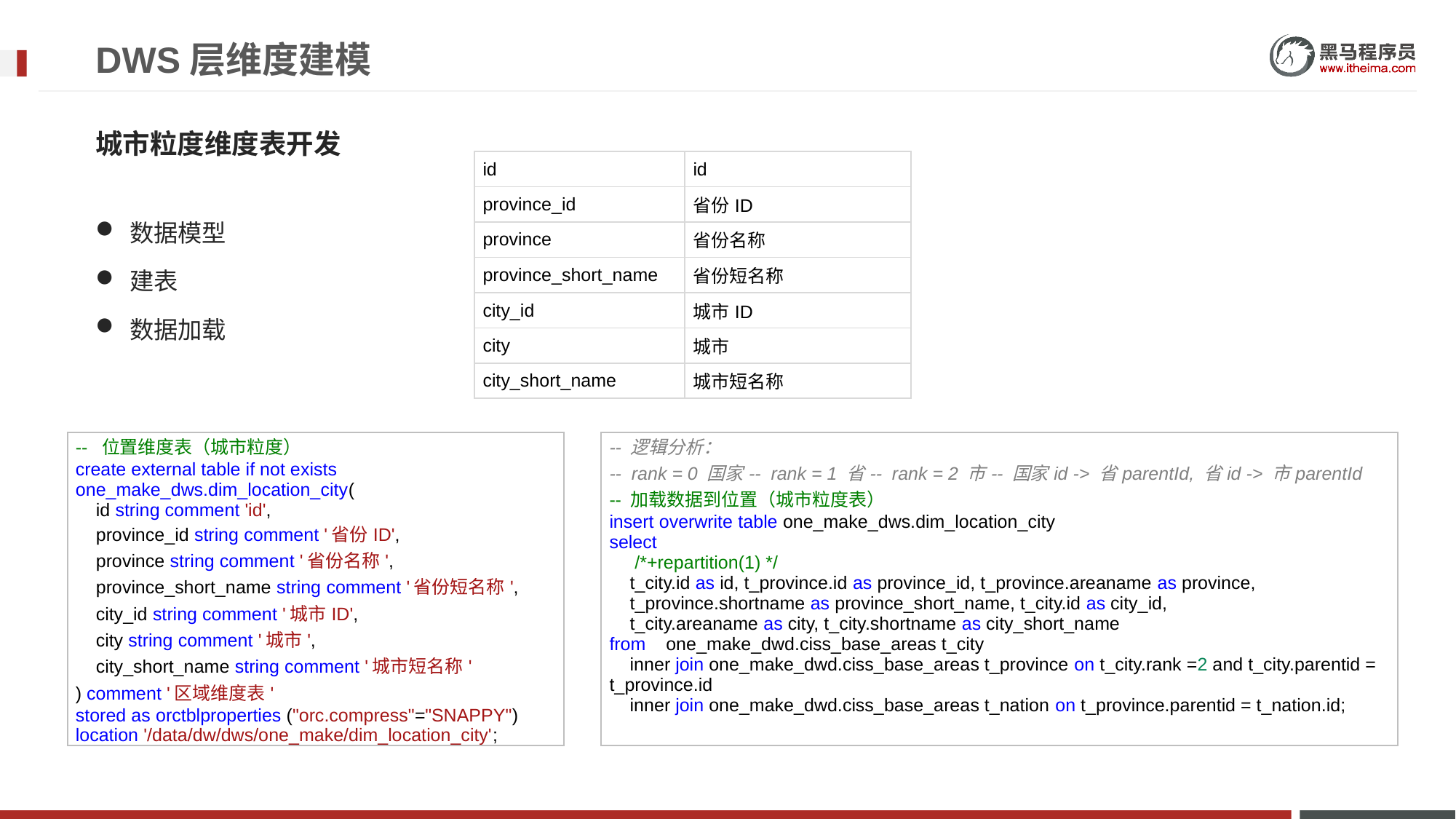

# DWS层维度建模
城市粒度维度表开发
| id | id |
| --- | --- |
| province\_id | 省份ID |
| province | 省份名称 |
| province\_short\_name | 省份短名称 |
| city\_id | 城市ID |
| city | 城市 |
| city\_short\_name | 城市短名称 |
数据模型
建表
数据加载
| -- 位置维度表（城市粒度） create external table if not exists one\_make\_dws.dim\_location\_city( id string comment 'id', province\_id string comment '省份ID', province string comment '省份名称', province\_short\_name string comment '省份短名称', city\_id string comment '城市ID', city string comment '城市', city\_short\_name string comment '城市短名称' ) comment '区域维度表' stored as orctblproperties ("orc.compress"="SNAPPY") location '/data/dw/dws/one\_make/dim\_location\_city'; |
| --- |
| -- 逻辑分析： -- rank = 0 国家-- rank = 1 省-- rank = 2 市-- 国家id -> 省parentId, 省id -> 市parentId -- 加载数据到位置（城市粒度表） insert overwrite table one\_make\_dws.dim\_location\_city select /\*+repartition(1) \*/ t\_city.id as id, t\_province.id as province\_id, t\_province.areaname as province, t\_province.shortname as province\_short\_name, t\_city.id as city\_id, t\_city.areaname as city, t\_city.shortname as city\_short\_name from one\_make\_dwd.ciss\_base\_areas t\_city inner join one\_make\_dwd.ciss\_base\_areas t\_province on t\_city.rank =2 and t\_city.parentid = t\_province.id inner join one\_make\_dwd.ciss\_base\_areas t\_nation on t\_province.parentid = t\_nation.id; |
| --- |